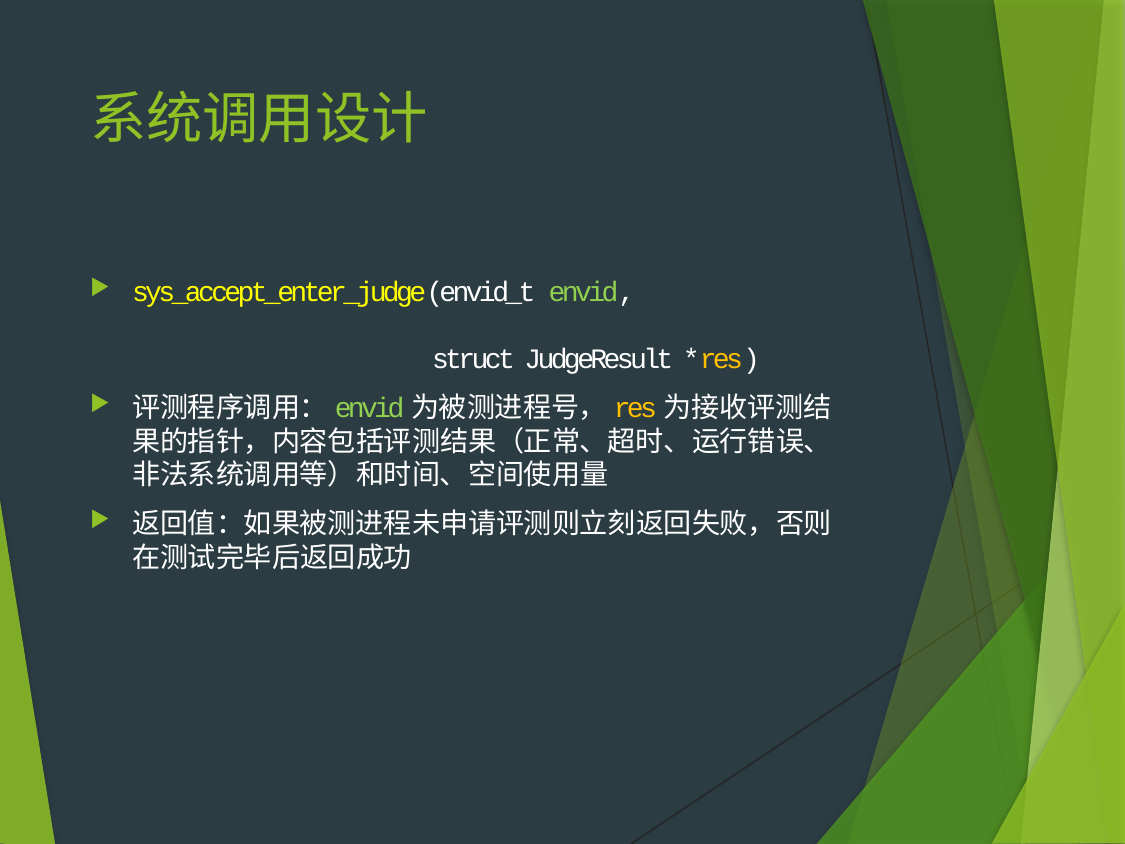

# 系统调用设计
sys_accept_enter_judge(envid_t envid,
						struct JudgeResult *res)
评测程序调用：envid为被测进程号，res为接收评测结果的指针，内容包括评测结果（正常、超时、运行错误、非法系统调用等）和时间、空间使用量
返回值：如果被测进程未申请评测则立刻返回失败，否则在测试完毕后返回成功